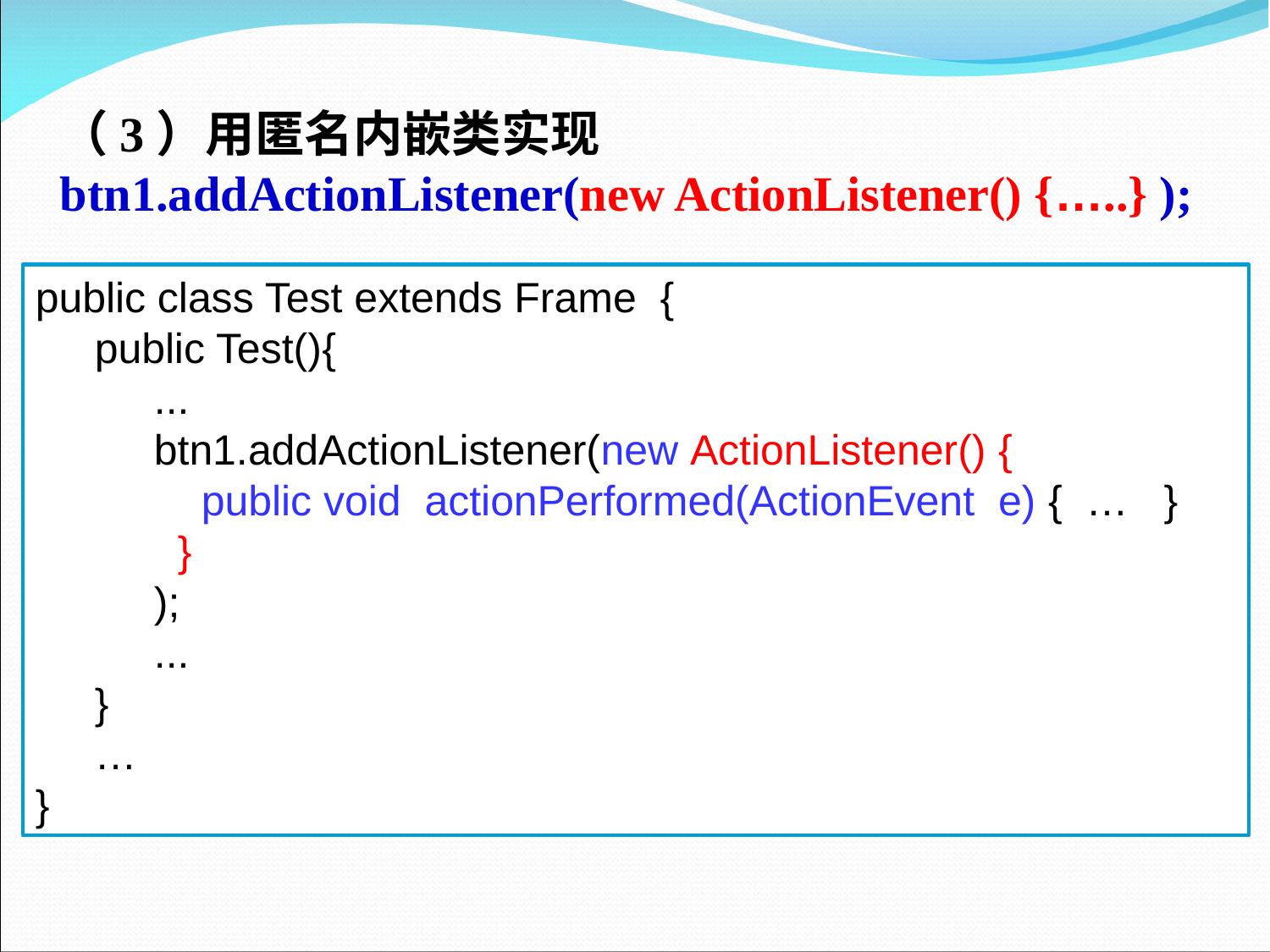

（3）用匿名内嵌类实现
  btn1.addActionListener(new ActionListener() {…..} );
public class Test extends Frame  {
     public Test(){
          ...
          btn1.addActionListener(new ActionListener() {
              public void  actionPerformed(ActionEvent  e) {  …   }
            }
          );
          ...
     }
     …
}